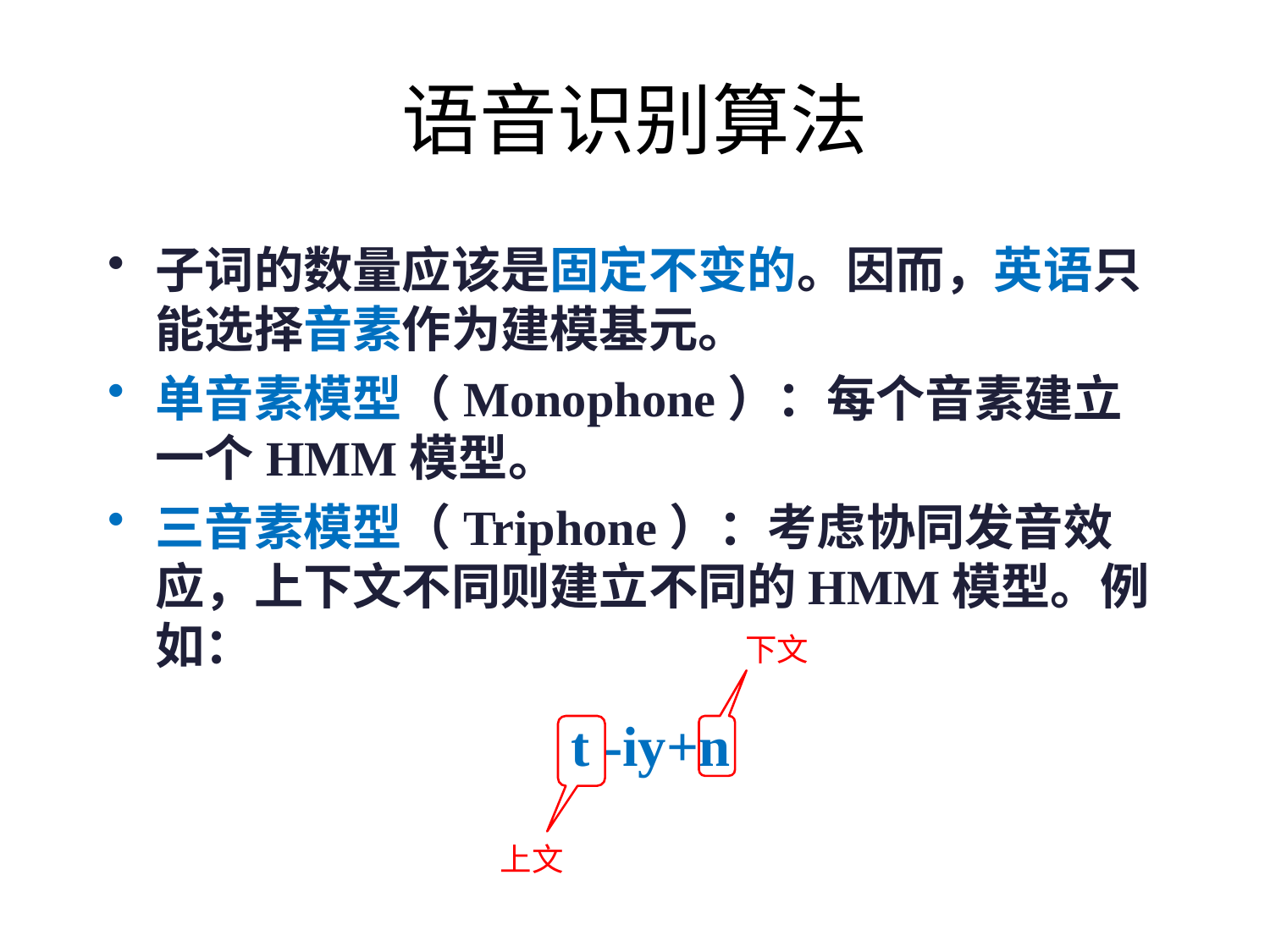

# 语音识别算法
子词的数量应该是固定不变的。因而，英语只能选择音素作为建模基元。
单音素模型（Monophone）：每个音素建立一个HMM模型。
三音素模型（Triphone）：考虑协同发音效应，上下文不同则建立不同的HMM模型。例如：

下文
t -iy+n

上文